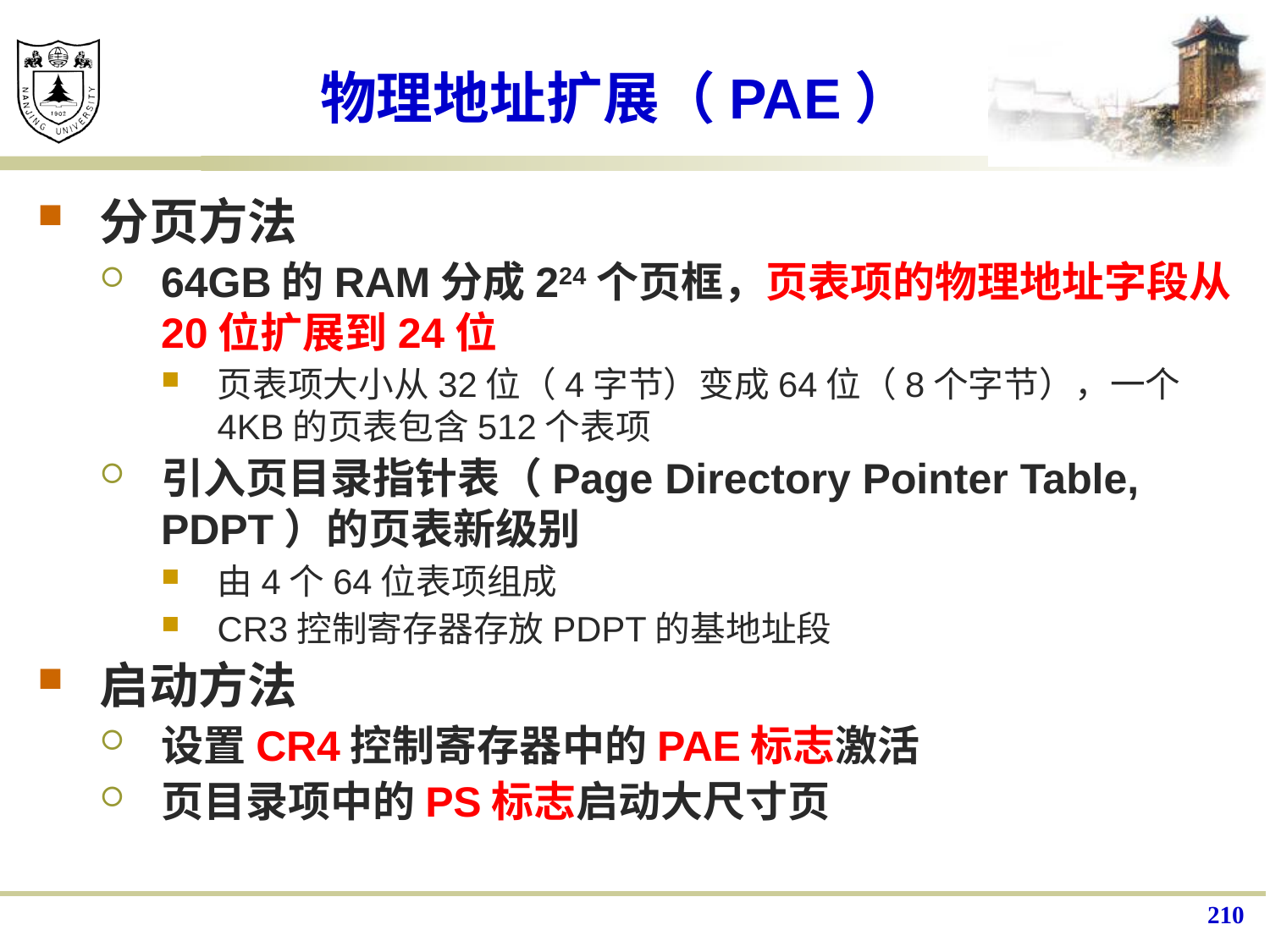

# 物理地址扩展（PAE）
分页方法
64GB的RAM分成224个页框，页表项的物理地址字段从20位扩展到24位
页表项大小从32位（4字节）变成64位（8个字节），一个4KB的页表包含512个表项
引入页目录指针表（Page Directory Pointer Table, PDPT）的页表新级别
由4个64位表项组成
CR3控制寄存器存放PDPT的基地址段
启动方法
设置CR4控制寄存器中的PAE标志激活
页目录项中的PS标志启动大尺寸页
210